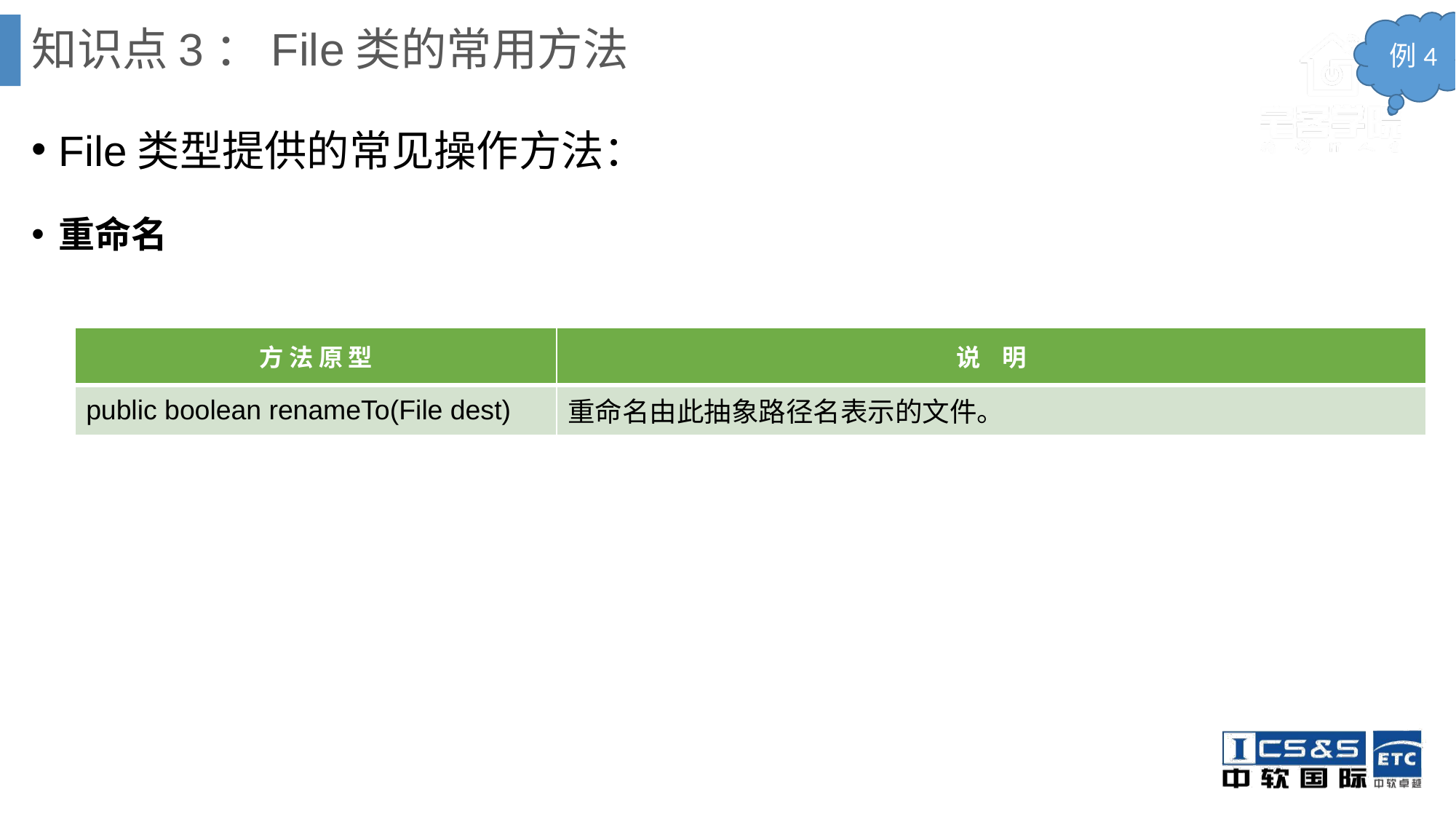

# 知识点3：File类的常用方法
例4
File类型提供的常见操作方法：
重命名

| 方 法 原 型 | 说 明 |
| --- | --- |
| public boolean renameTo(File dest) | 重命名由此抽象路径名表示的文件。 |